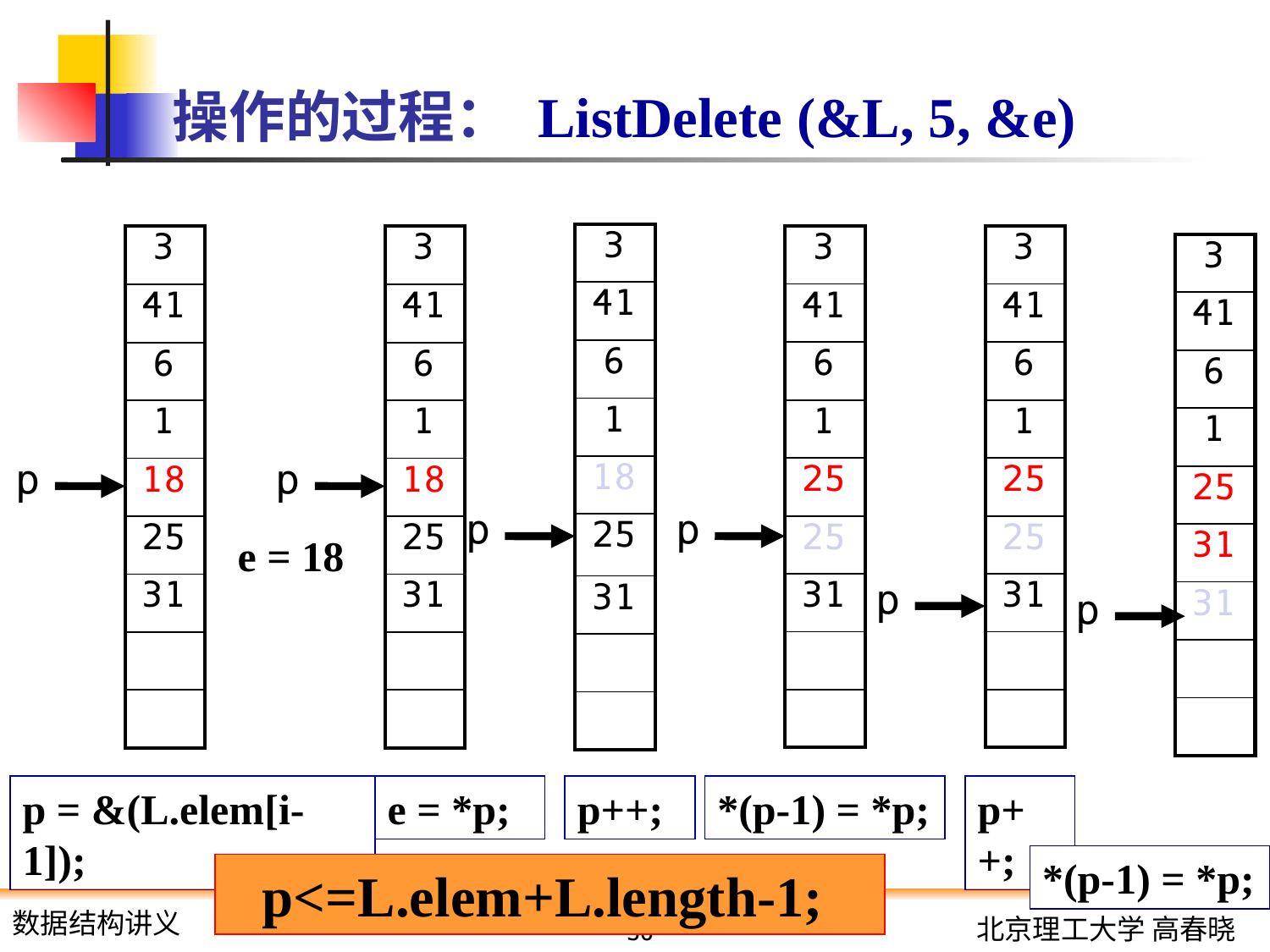

# 操作的过程： ListDelete (&L, 5, &e)
| 3 |
| --- |
| 41 |
| 6 |
| 1 |
| 18 |
| 25 |
| 31 |
|  |
|  |
| 3 |
| --- |
| 41 |
| 6 |
| 1 |
| 25 |
| 25 |
| 31 |
|  |
|  |
| 3 |
| --- |
| 41 |
| 6 |
| 1 |
| 25 |
| 25 |
| 31 |
|  |
|  |
| 3 |
| --- |
| 41 |
| 6 |
| 1 |
| 18 |
| 25 |
| 31 |
|  |
|  |
| 3 |
| --- |
| 41 |
| 6 |
| 1 |
| 18 |
| 25 |
| 31 |
|  |
|  |
| 3 |
| --- |
| 41 |
| 6 |
| 1 |
| 25 |
| 31 |
| 31 |
|  |
|  |
p

p

p

p

e = 18
p

p

p = &(L.elem[i-1]);
e = *p;
p++;
*(p-1) = *p;
p++;
*(p-1) = *p;
p<=L.elem+L.length-1;
50